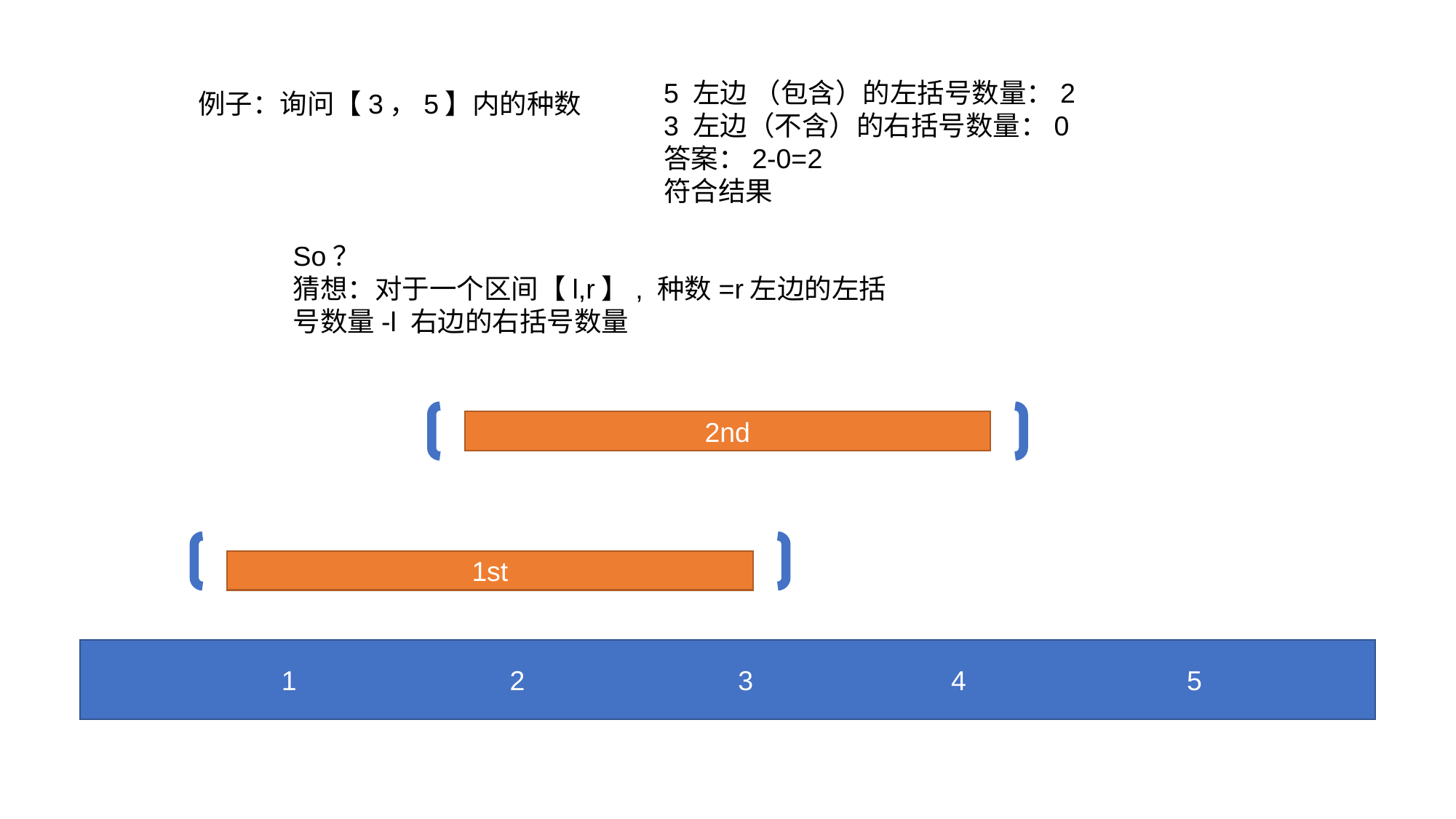

5 左边 （包含）的左括号数量：2
3 左边（不含）的右括号数量：0
答案：2-0=2
符合结果
例子：询问【3，5】内的种数
So？
猜想：对于一个区间【l,r】, 种数=r左边的左括号数量-l 右边的右括号数量

2nd

1st
                         1                            2                            3                          4                             5